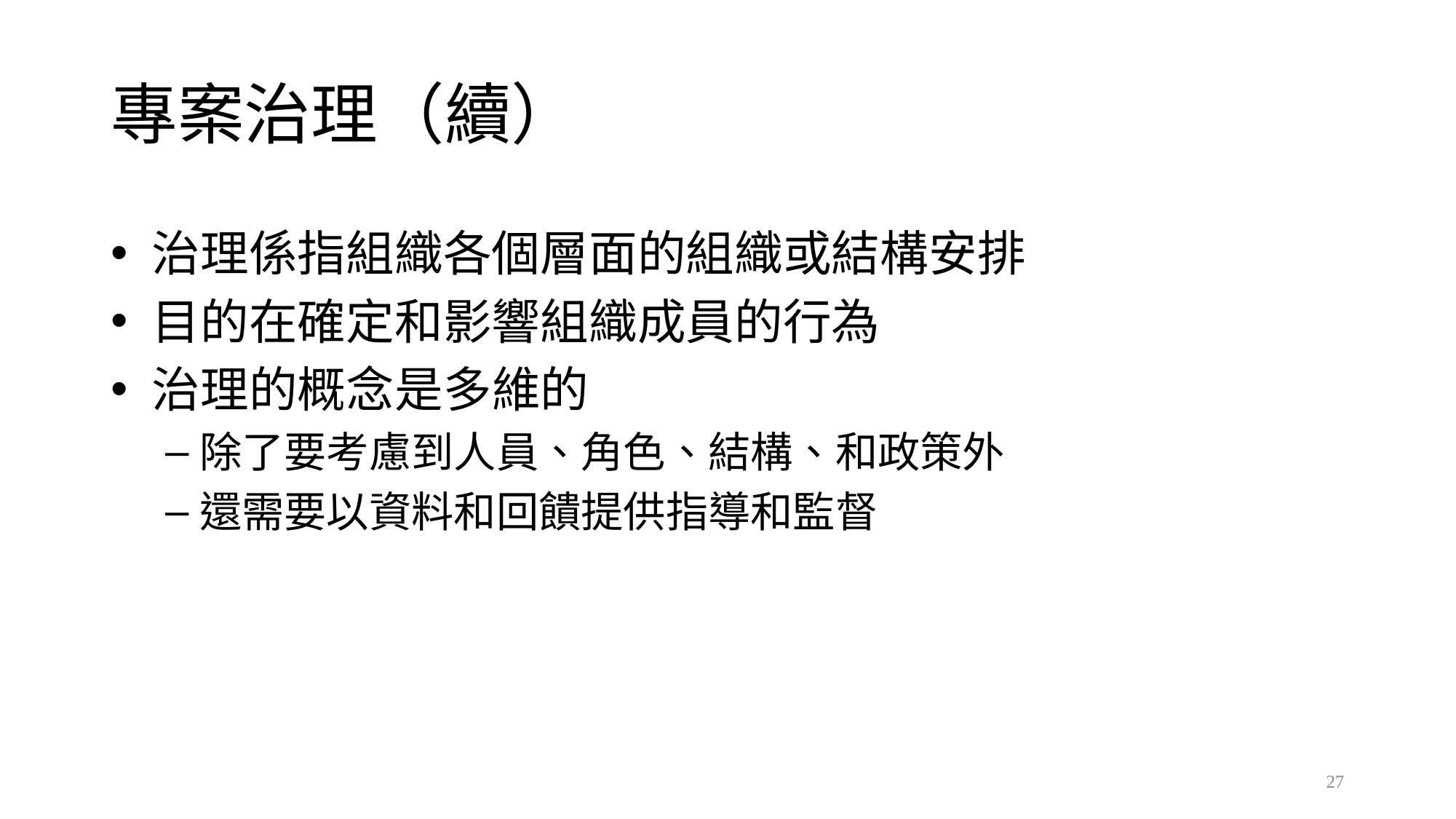

# 專案治理（續）
治理係指組織各個層面的組織或結構安排
目的在確定和影響組織成員的行為
治理的概念是多維的
除了要考慮到人員、角色、結構、和政策外
還需要以資料和回饋提供指導和監督

27